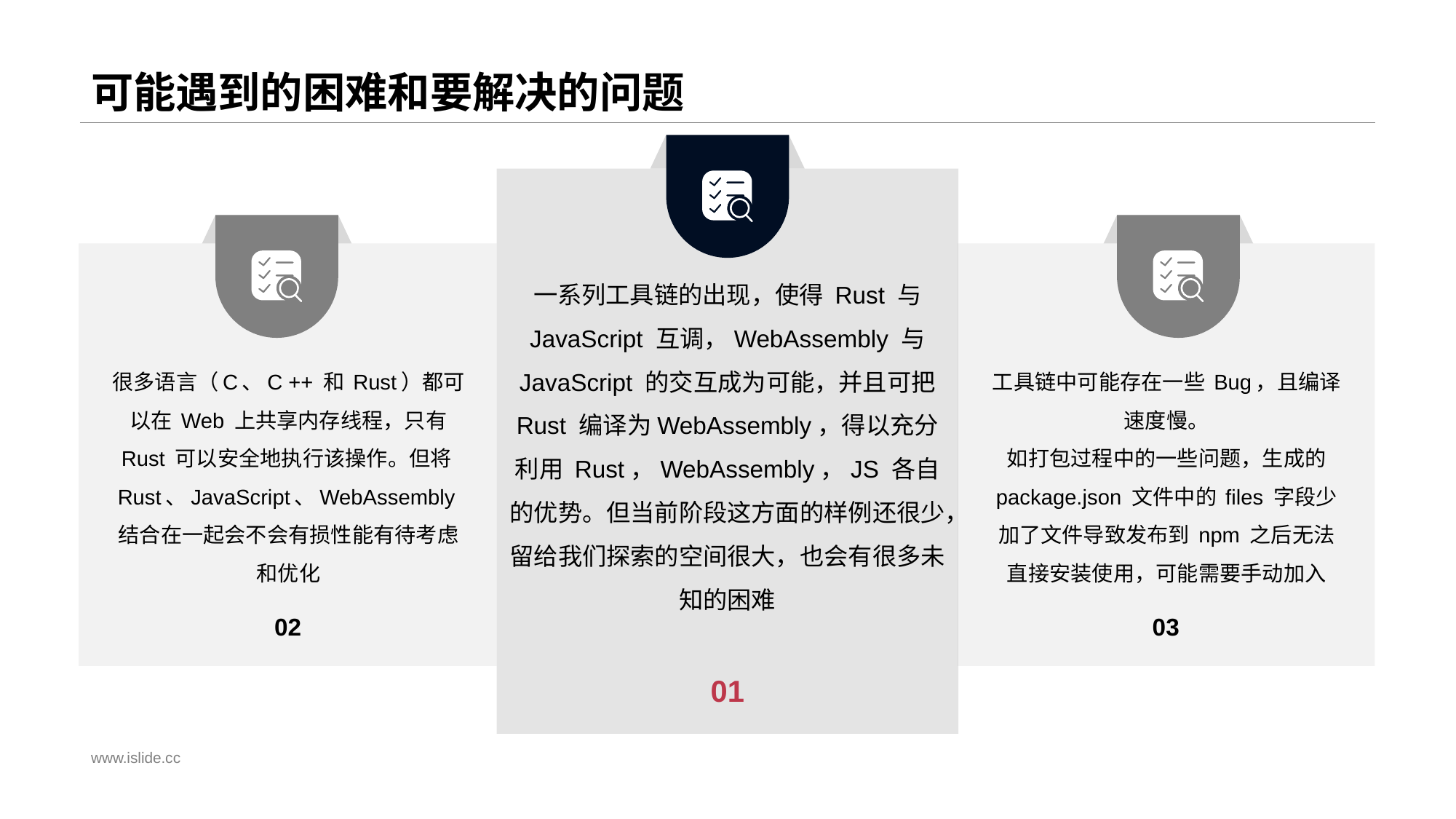

# 可能遇到的困难和要解决的问题

01

02

03

一系列工具链的出现，使得 Rust 与 JavaScript 互调，WebAssembly 与 JavaScript 的交互成为可能，并且可把 Rust 编译为WebAssembly，得以充分利用 Rust，WebAssembly，JS 各自的优势。但当前阶段这方面的样例还很少，留给我们探索的空间很大，也会有很多未知的困难
很多语言（C、C ++ 和 Rust）都可以在 Web 上共享内存线程，只有 Rust 可以安全地执行该操作。但将Rust、JavaScript、WebAssembly结合在一起会不会有损性能有待考虑和优化
工具链中可能存在一些 Bug，且编译速度慢。
如打包过程中的一些问题，生成的 package.json 文件中的 files 字段少加了文件导致发布到 npm 之后无法直接安装使用，可能需要手动加入
www.islide.cc
18